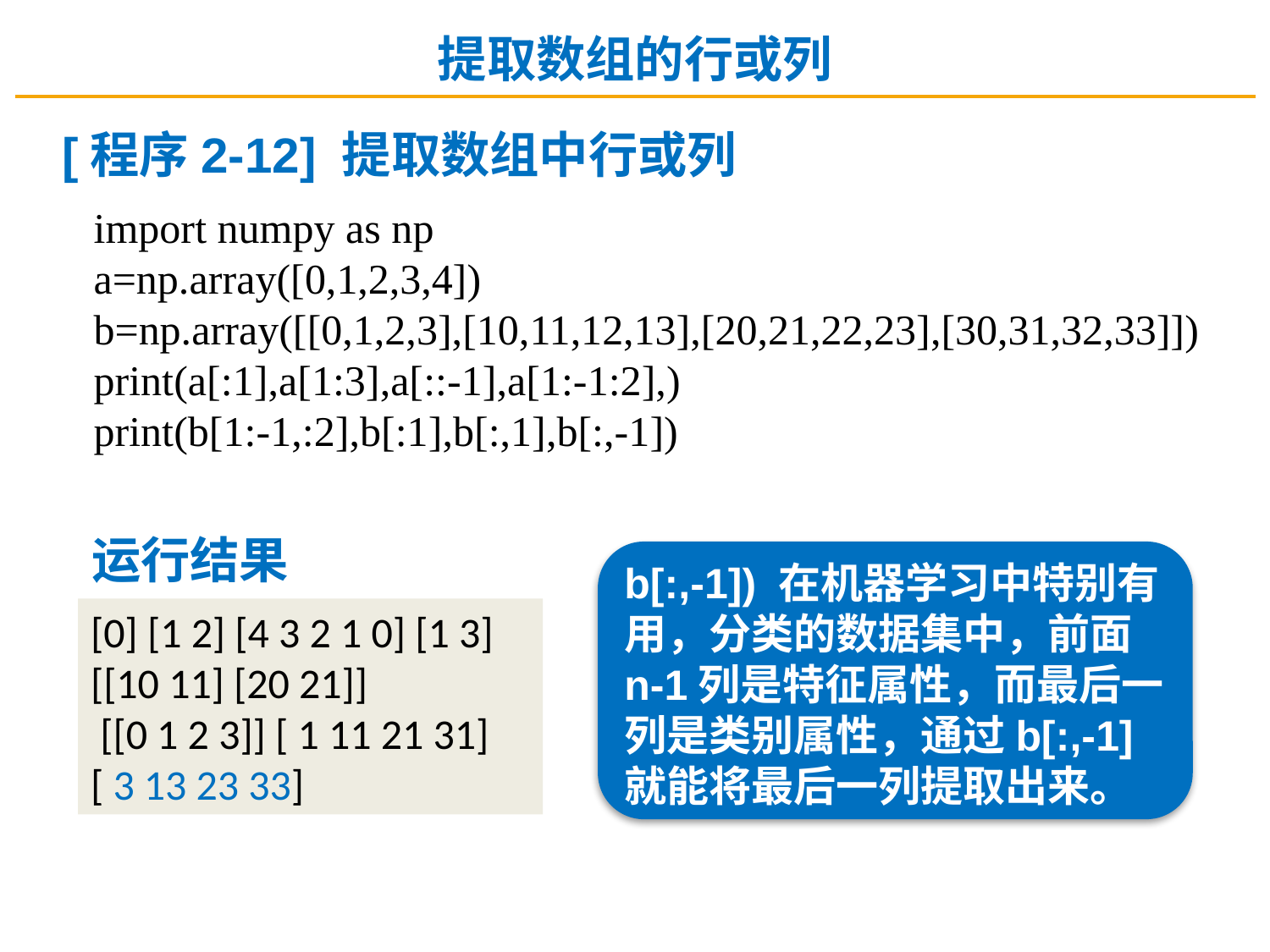

提取数组的行或列
[程序2-12] 提取数组中行或列
import numpy as np
a=np.array([0,1,2,3,4])
b=np.array([[0,1,2,3],[10,11,12,13],[20,21,22,23],[30,31,32,33]])
print(a[:1],a[1:3],a[::-1],a[1:-1:2],)
print(b[1:-1,:2],b[:1],b[:,1],b[:,-1])
运行结果

b[:,-1]) 在机器学习中特别有用，分类的数据集中，前面n-1列是特征属性，而最后一列是类别属性，通过b[:,-1]就能将最后一列提取出来。
[0] [1 2] [4 3 2 1 0] [1 3]
[[10 11] [20 21]]
 [[0 1 2 3]] [ 1 11 21 31]
[ 3 13 23 33]